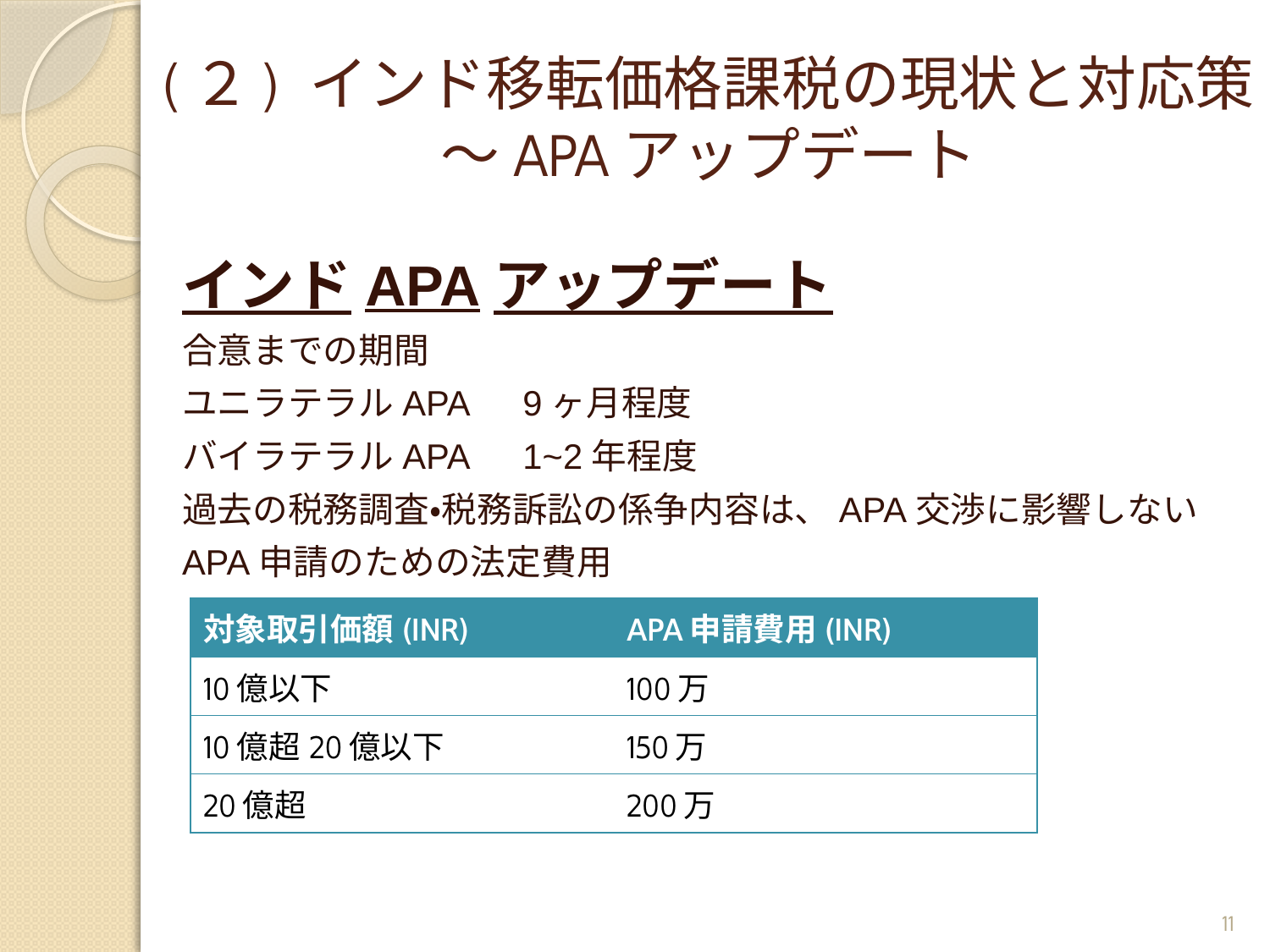

# (２) インド移転価格課税の現状と対応策 ～APAアップデート
インドAPAアップデート
合意までの期間
ユニラテラルAPA　9ヶ月程度
バイラテラルAPA　1~2年程度
過去の税務調査・税務訴訟の係争内容は、APA交渉に影響しない
APA申請のための法定費用

| 対象取引価額(INR) | APA申請費用(INR) |
| --- | --- |
| 10億以下 | 100万 |
| 10億超20億以下 | 150万 |
| 20億超 | 200万 |
11